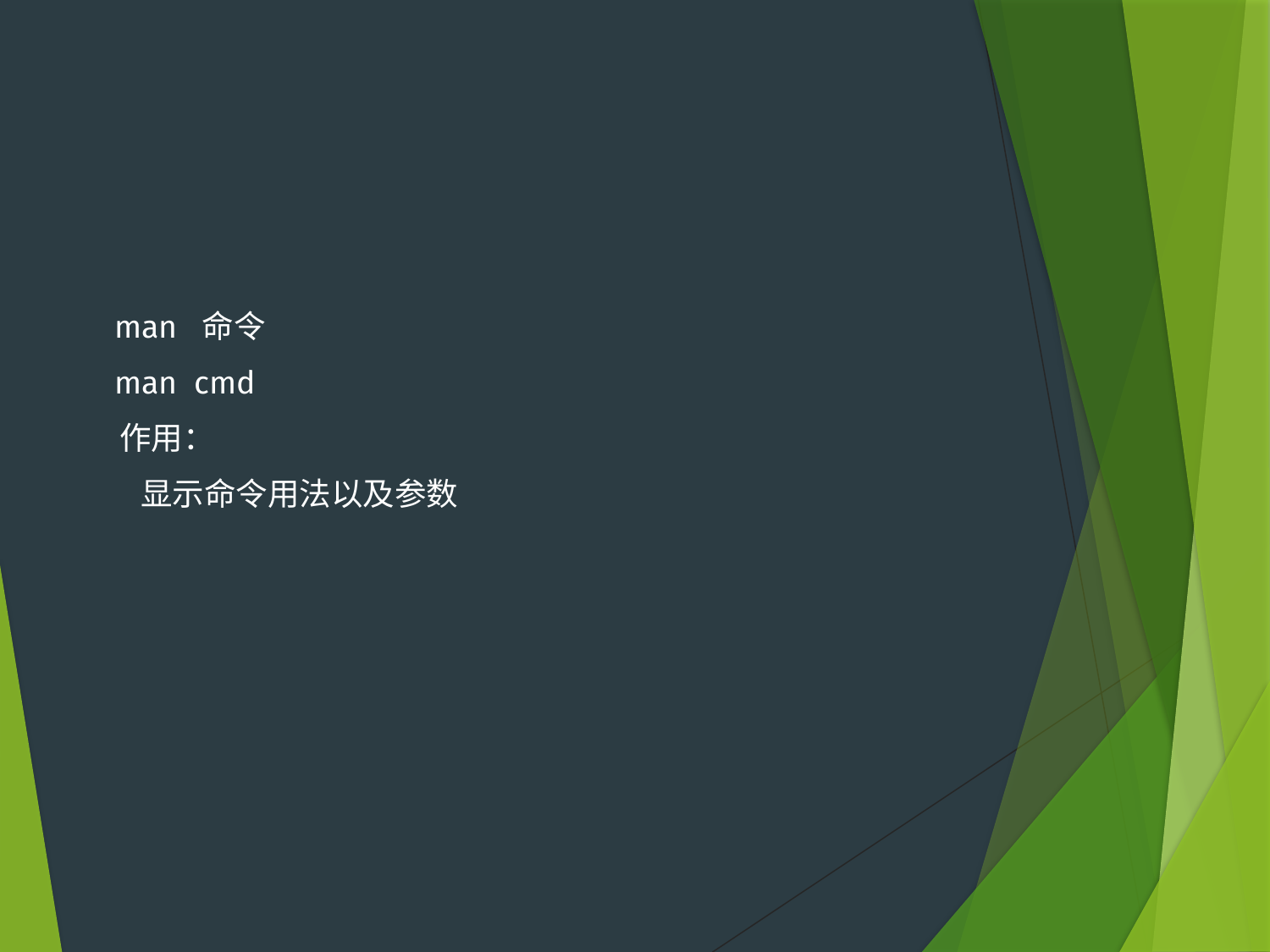

#
  man  命令
  man  cmd
  作用：
     显示命令用法以及参数